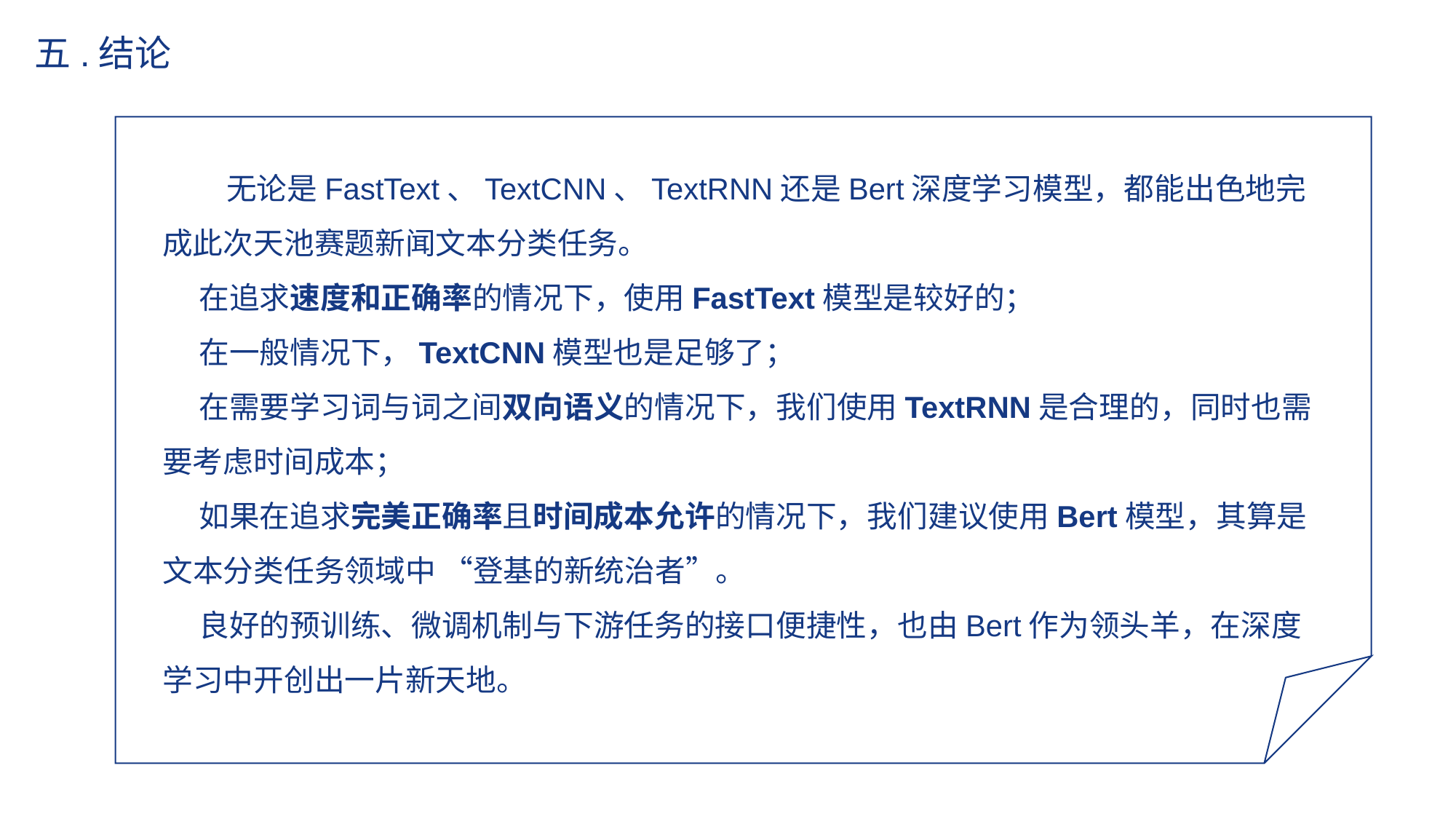

五.结论

   无论是FastText、TextCNN、TextRNN还是Bert深度学习模型，都能出色地完成此次天池赛题新闻文本分类任务。
在追求速度和正确率的情况下，使用FastText模型是较好的；
在一般情况下，TextCNN模型也是足够了；
在需要学习词与词之间双向语义的情况下，我们使用TextRNN是合理的，同时也需要考虑时间成本；
如果在追求完美正确率且时间成本允许的情况下，我们建议使用Bert模型，其算是文本分类任务领域中 “登基的新统治者”。
良好的预训练、微调机制与下游任务的接口便捷性，也由Bert作为领头羊，在深度学习中开创出一片新天地。